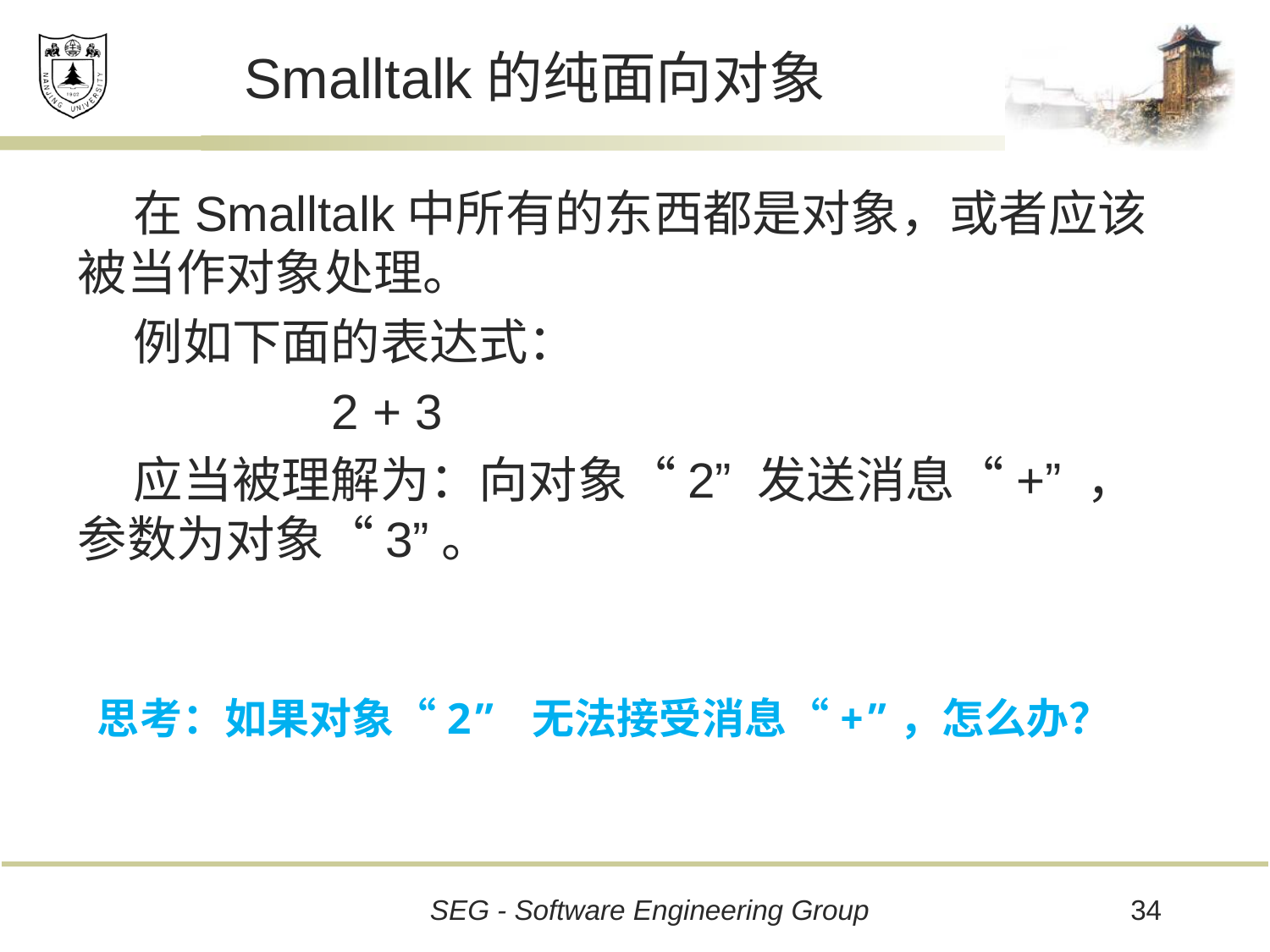

# Smalltalk的纯面向对象
    在Smalltalk中所有的东西都是对象，或者应该被当作对象处理。
    例如下面的表达式：
		2 + 3
    应当被理解为：向对象“2” 发送消息“+” ，参数为对象“3”。
思考：如果对象“2” 无法接受消息“+”，怎么办？
34
SEG - Software Engineering Group